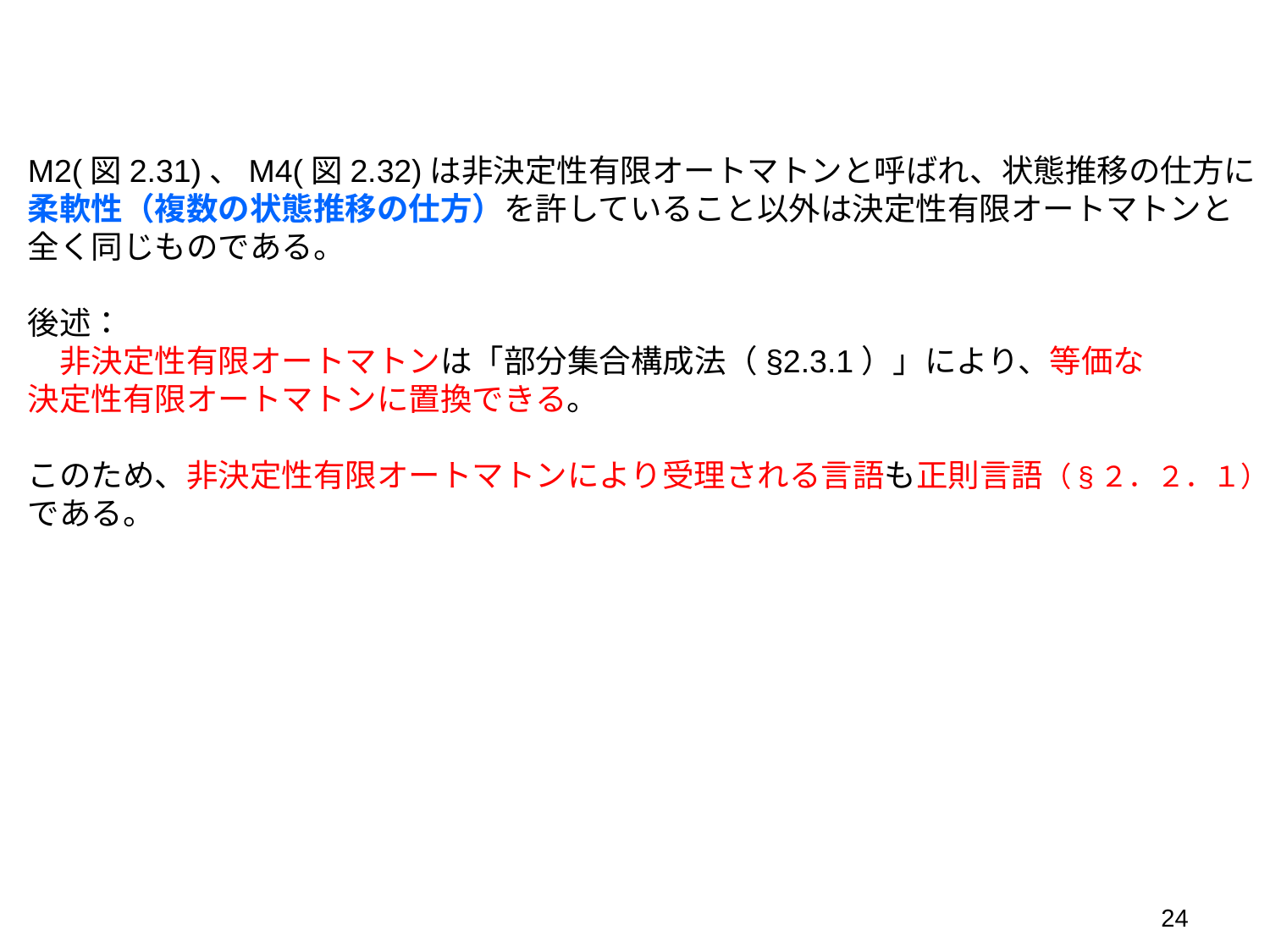

M2(図2.31)、M4(図2.32)は非決定性有限オートマトンと呼ばれ、状態推移の仕方に
柔軟性（複数の状態推移の仕方）を許していること以外は決定性有限オートマトンと
全く同じものである。

後述：
　非決定性有限オートマトンは「部分集合構成法（§2.3.1）」により、等価な
決定性有限オートマトンに置換できる。

このため、非決定性有限オートマトンにより受理される言語も正則言語（§２．２．１）
である。
24